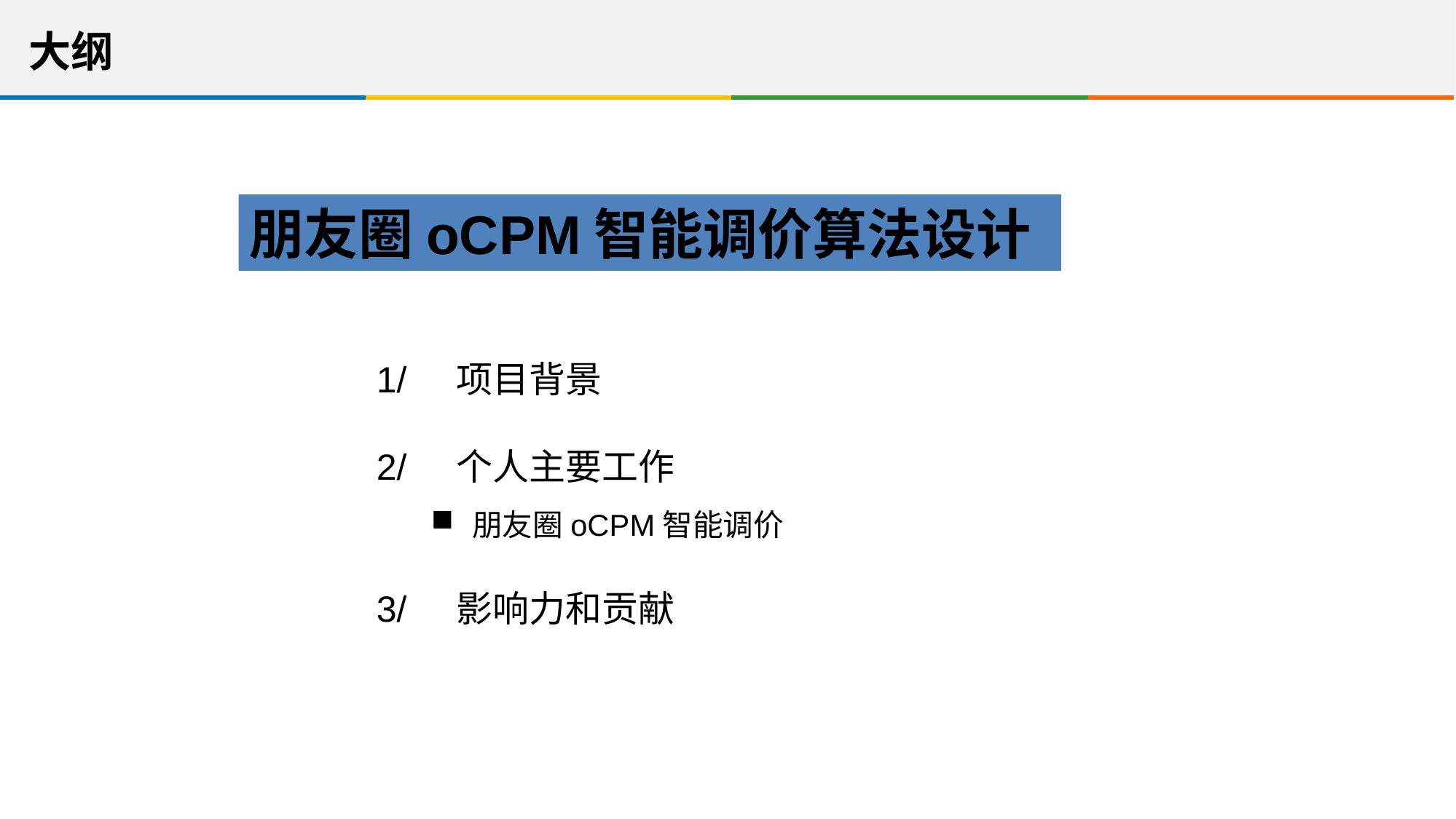

大纲
朋友圈oCPM智能调价算法设计
1/    项目背景
2/    个人主要工作
朋友圈oCPM智能调价
3/    影响力和贡献